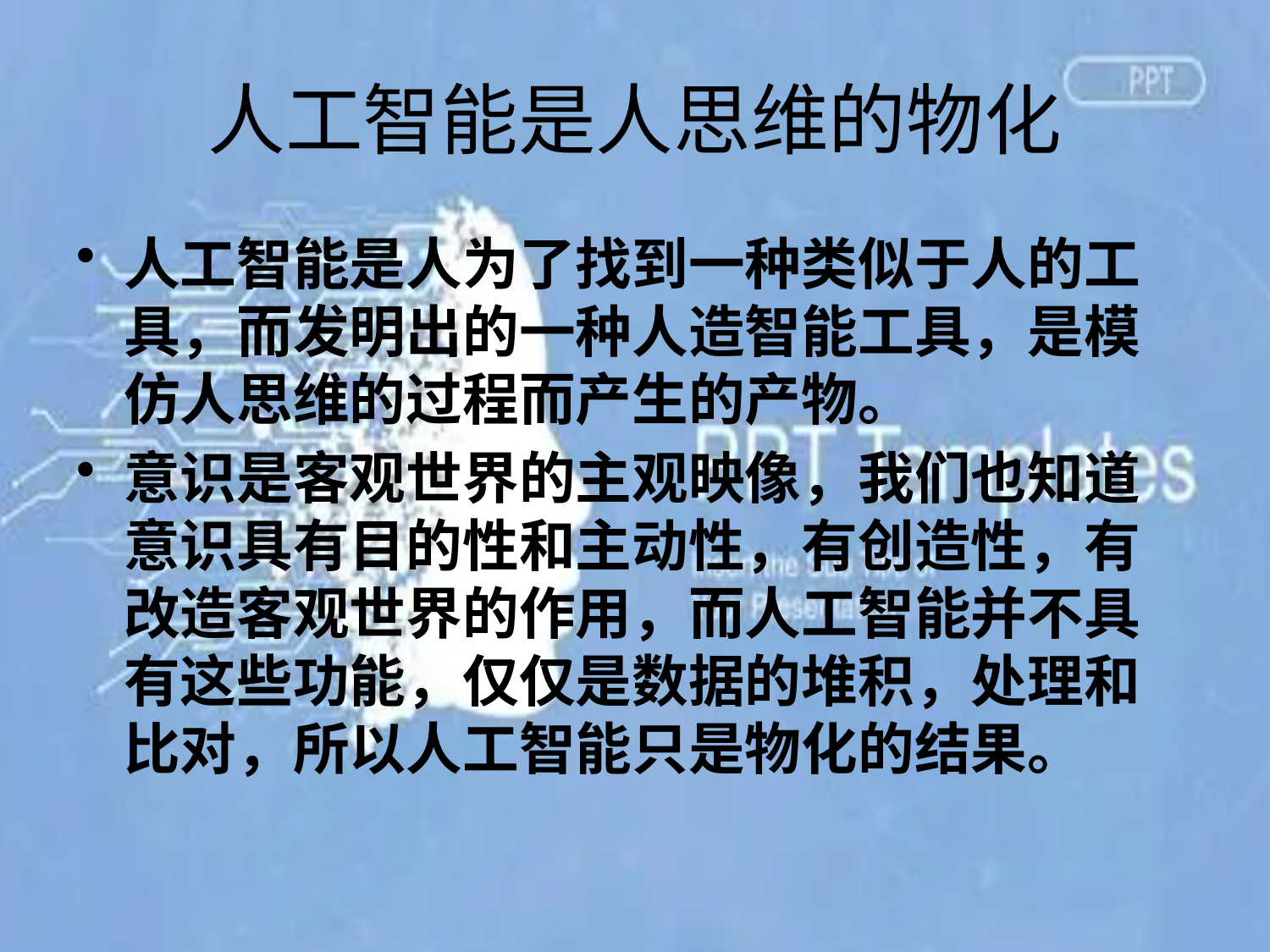

# 人工智能是人思维的物化
人工智能是人为了找到一种类似于人的工具，而发明出的一种人造智能工具，是模仿人思维的过程而产生的产物。
意识是客观世界的主观映像，我们也知道意识具有目的性和主动性，有创造性，有改造客观世界的作用，而人工智能并不具有这些功能，仅仅是数据的堆积，处理和比对，所以人工智能只是物化的结果。